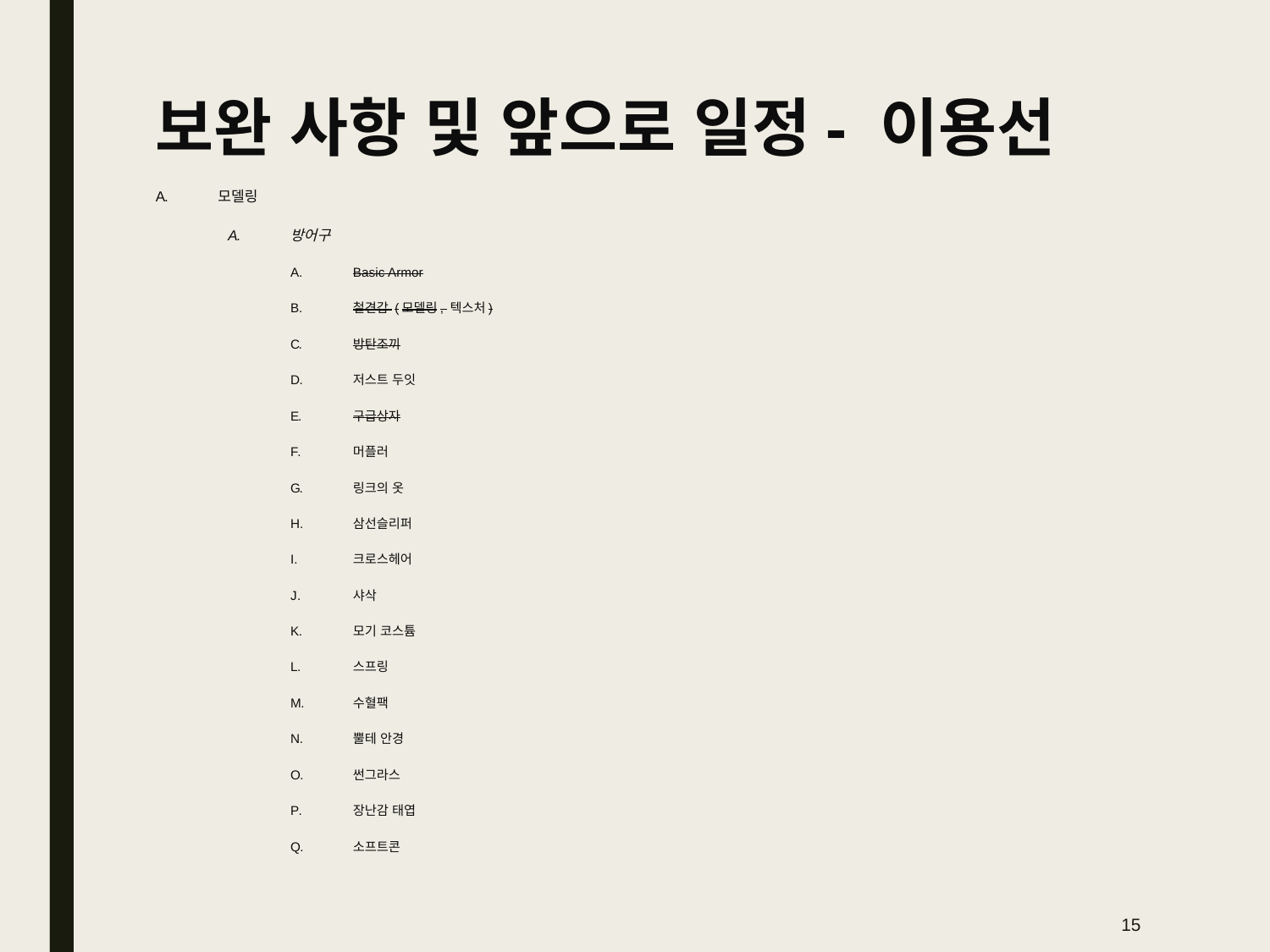

# 보완 사항 및 앞으로 일정- 이용선
모델링
방어구
Basic Armor
철견갑 (모델링, 텍스처)
방탄조끼
저스트 두잇
구급상자
머플러
링크의 옷
삼선슬리퍼
크로스헤어
샤삭
모기 코스튬
스프링
수혈팩
뿔테 안경
썬그라스
장난감 태엽
소프트콘
15